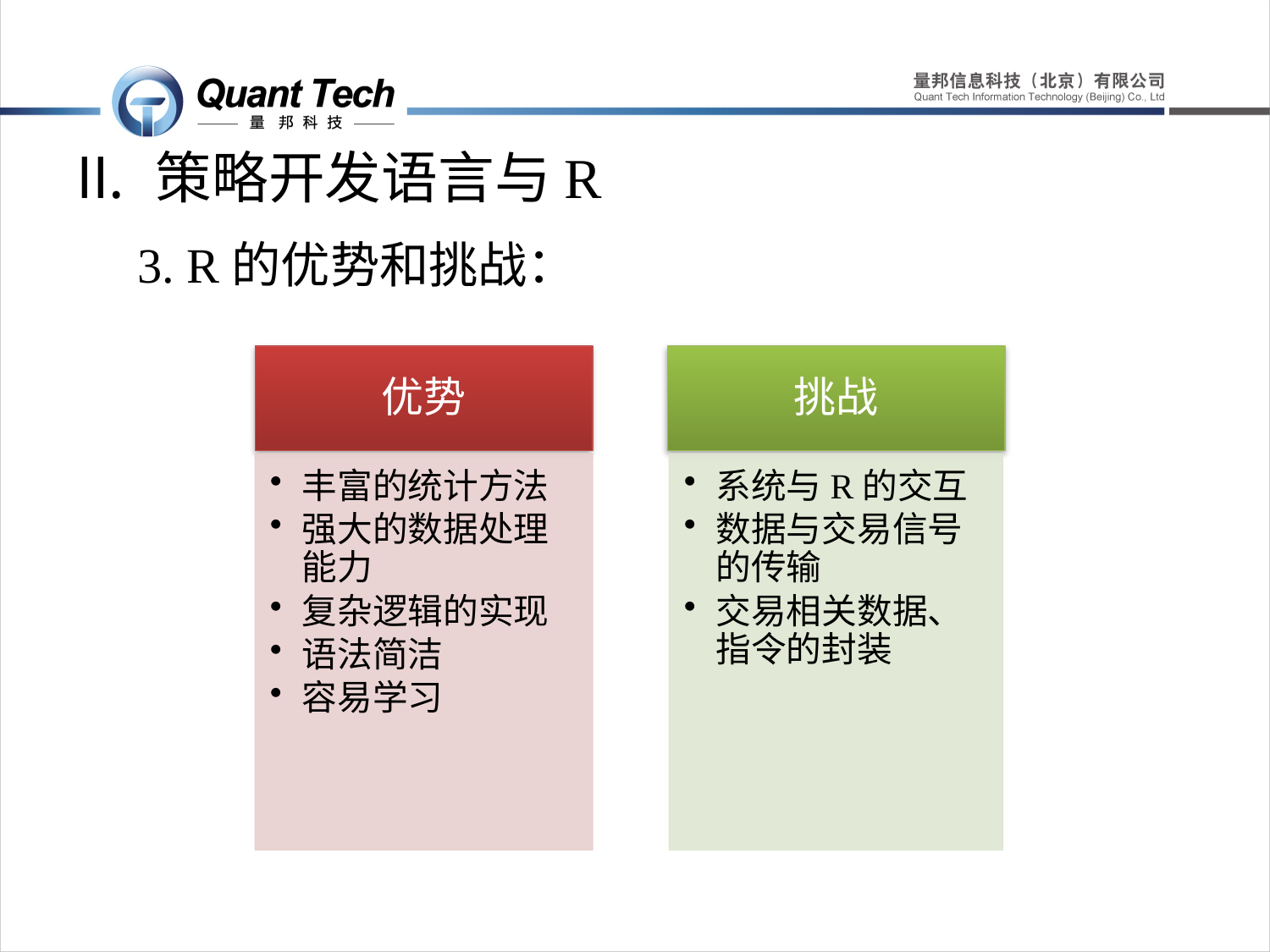

# 策略开发语言与R
3. R的优势和挑战：

优势
丰富的统计方法
强大的数据处理能力
复杂逻辑的实现
语法简洁
容易学习

挑战
系统与R的交互
数据与交易信号的传输
交易相关数据、指令的封装